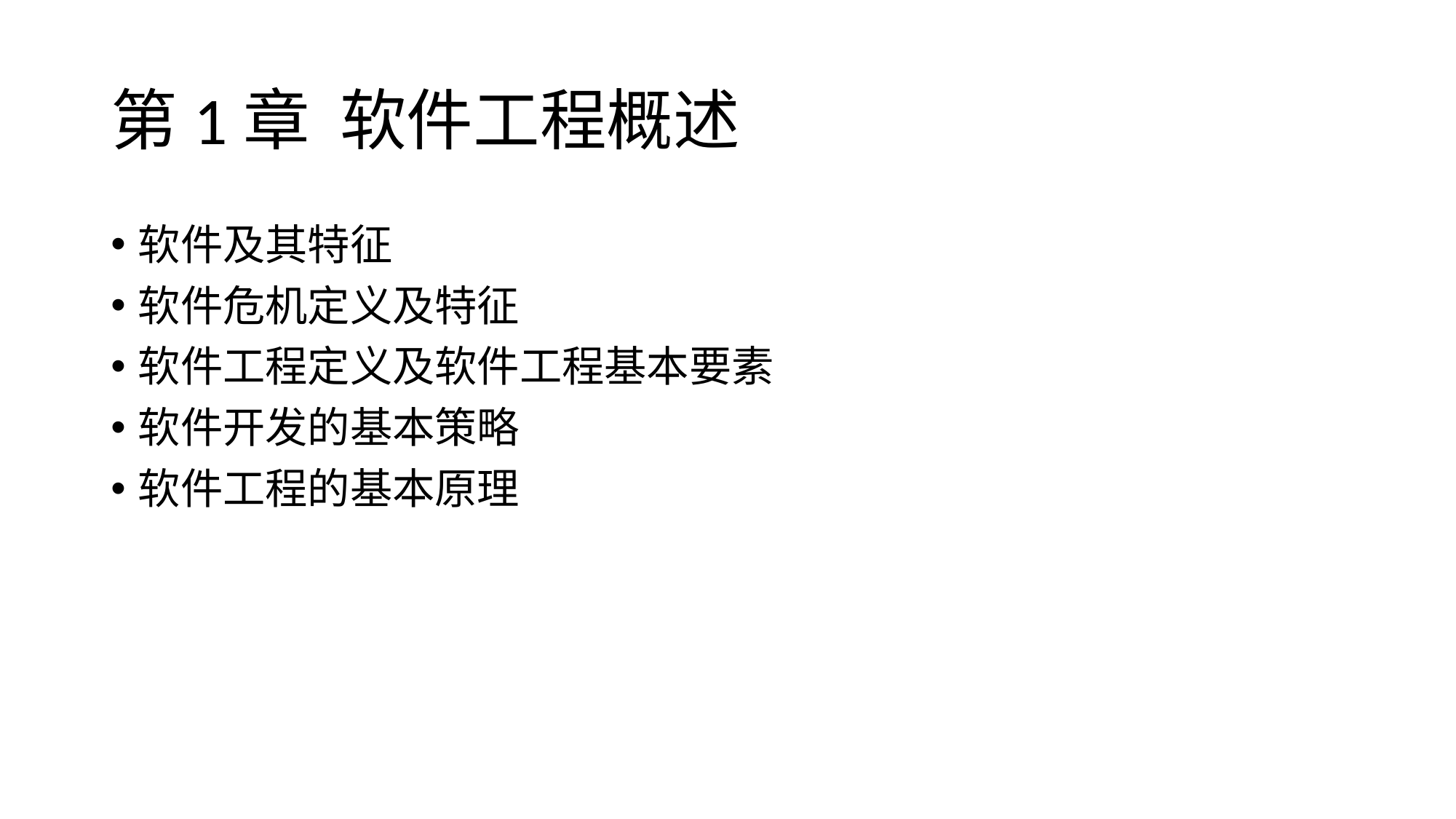

# 第1章  软件工程概述
软件及其特征
软件危机定义及特征
软件工程定义及软件工程基本要素
软件开发的基本策略
软件工程的基本原理